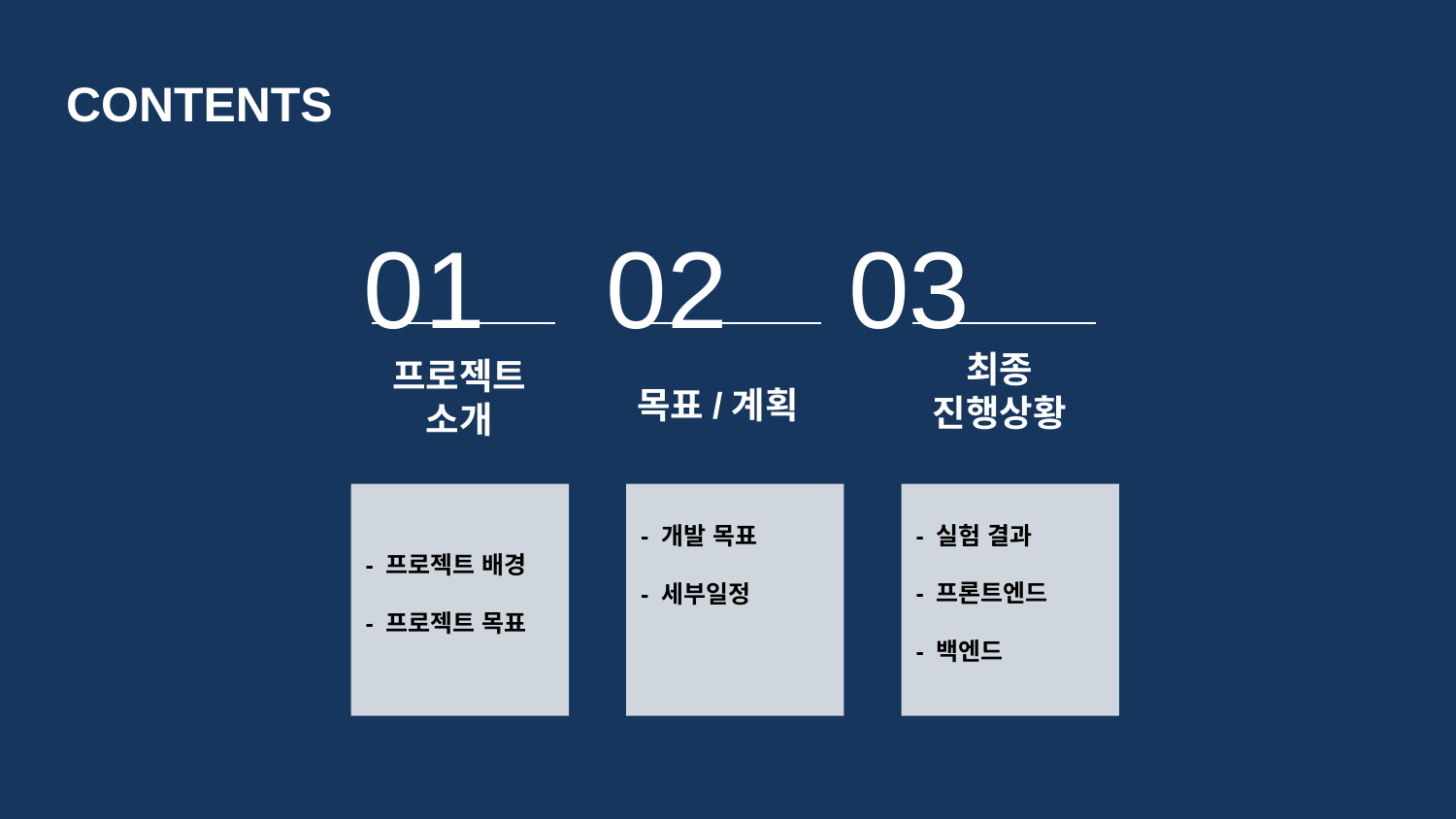

CONTENTS
01    02    03
목표/계획
최종
진행상황

프로젝트
소개

- 실험 결과

- 프론트엔드

- 백엔드

- 프로젝트 배경

- 프로젝트 목표
- 개발 목표

- 세부일정